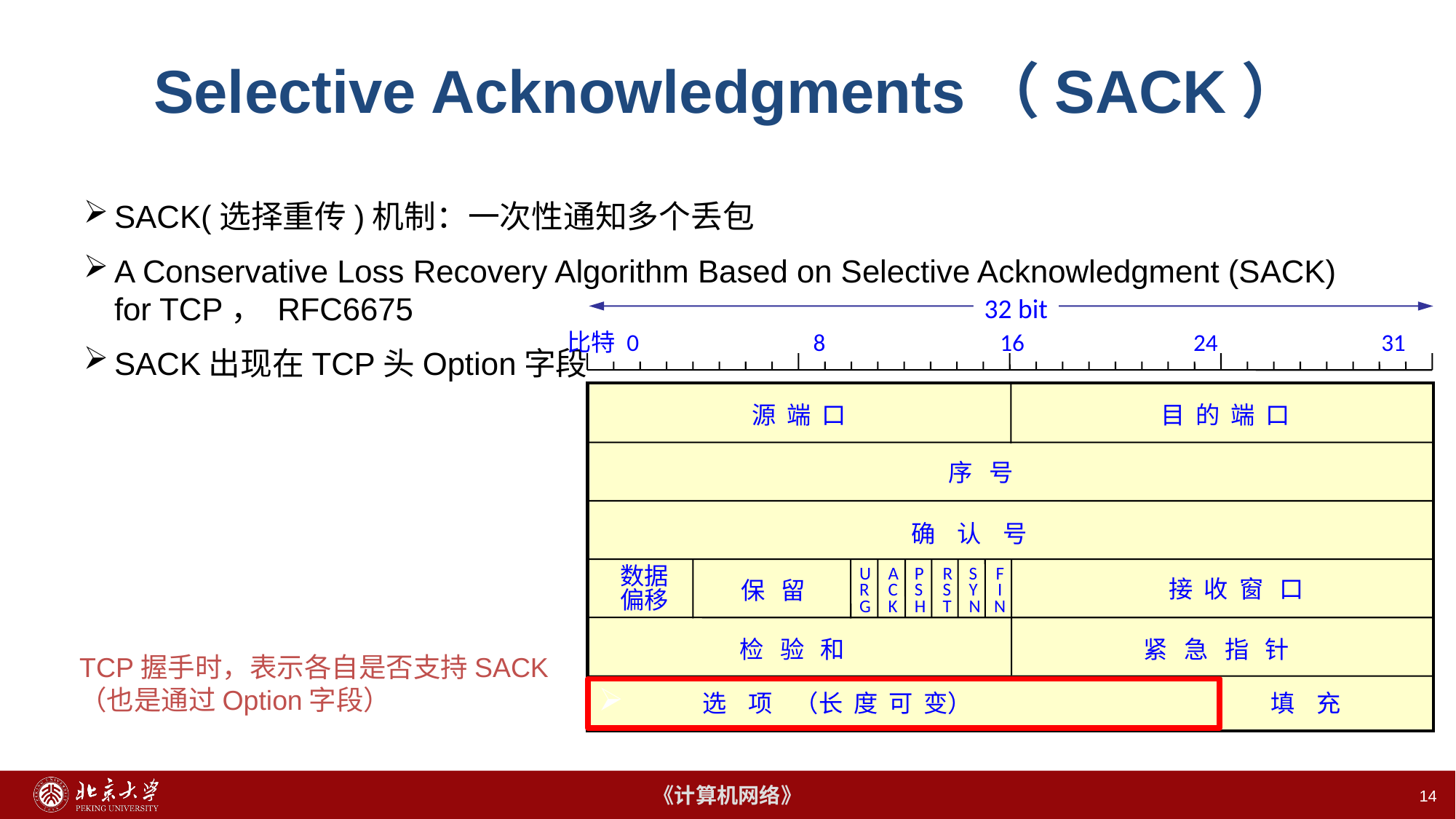

# Selective Acknowledgments（SACK）
SACK(选择重传)机制：一次性通知多个丢包
A Conservative Loss Recovery Algorithm Based on Selective Acknowledgment (SACK) for TCP， RFC6675
SACK出现在TCP头Option字段

32 bit

比特 0                                8                                16                               24                              31

源  端  口
目  的  端  口

序   号

确    认    号

数据
偏移
U
R
G
A
C
K
P
S
H
R
S
T
S
Y
N
F
I
N
保   留

检   验   和
紧   急   指   针

选    项    （长  度  可  变）
填    充
接  收  窗   口
TCP握手时，表示各自是否支持SACK
（也是通过Option字段）

14